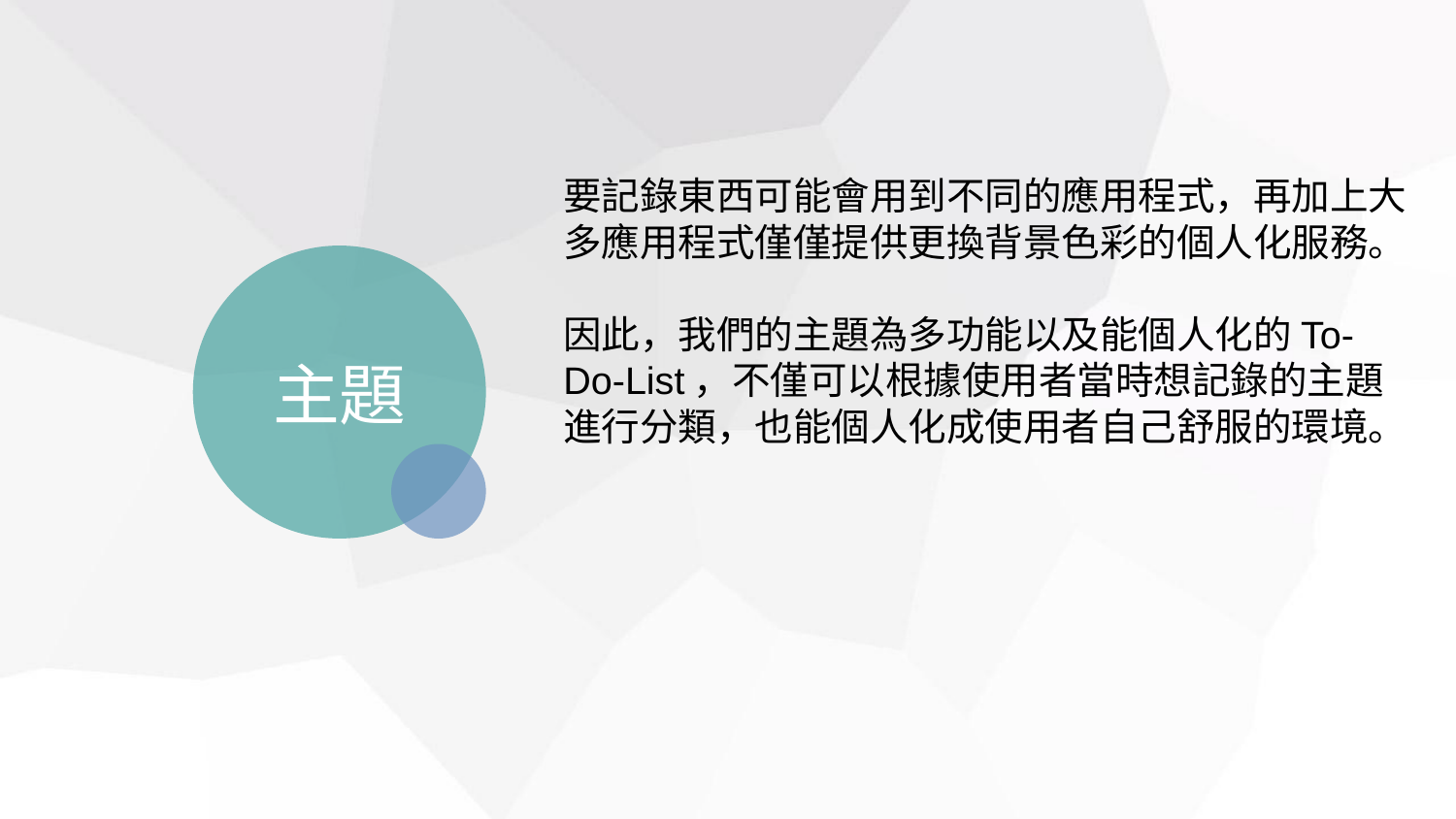

要記錄東西可能會用到不同的應用程式，再加上大多應用程式僅僅提供更換背景色彩的個人化服務。

因此，我們的主題為多功能以及能個人化的To-Do-List，不僅可以根據使用者當時想記錄的主題進行分類，也能個人化成使用者自己舒服的環境。

主題